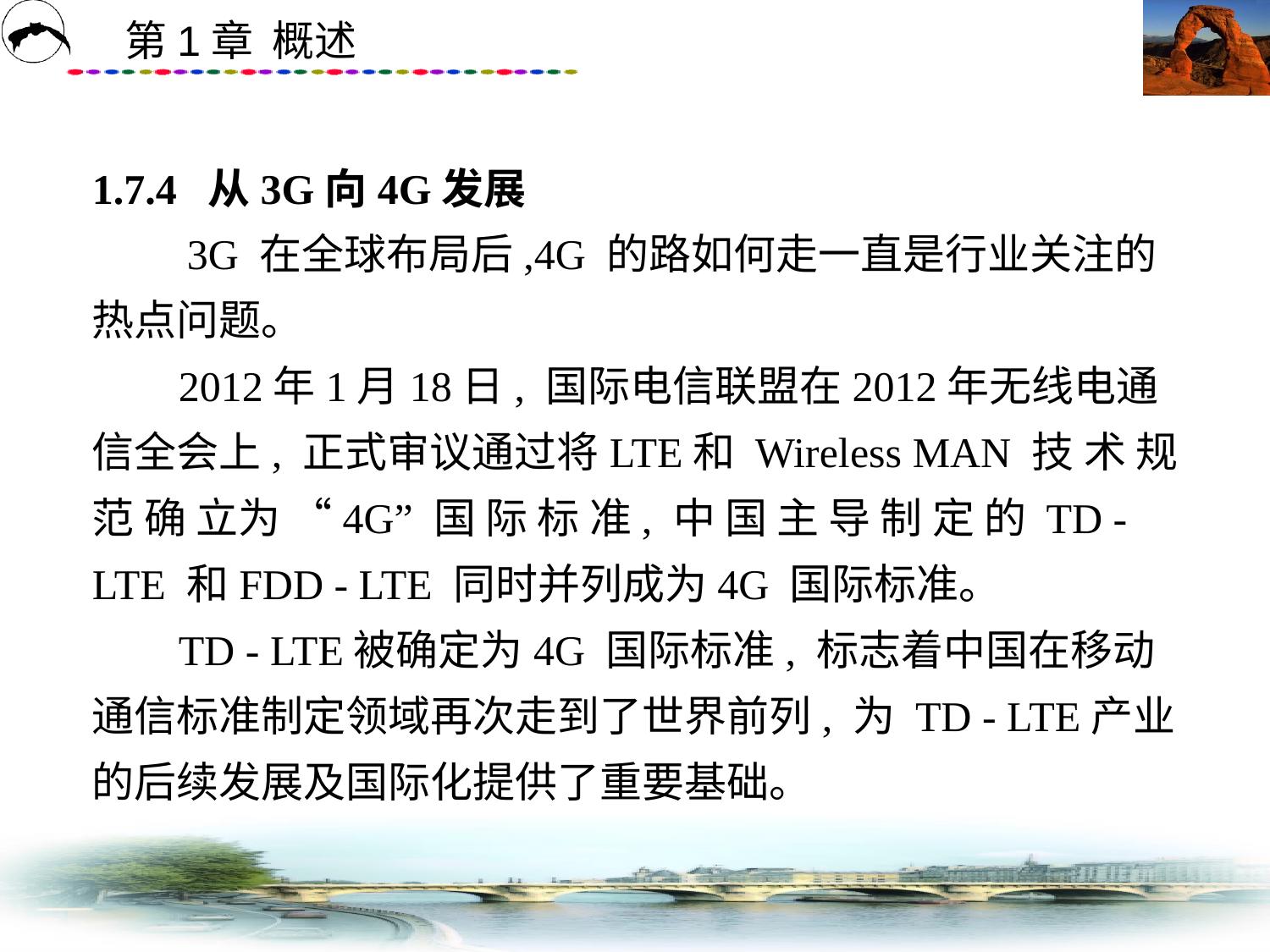

# 1.7.4  从3G向4G发展 　　3G 在全球布局后,4G 的路如何走一直是行业关注的热点问题。 2012年1月18日, 国际电信联盟在2012年无线电通信全会上, 正式审议通过将LTE和 Wireless MAN 技 术 规 范 确 立为 “4G” 国 际 标 准, 中 国 主 导 制 定 的 TD - LTE 和FDD - LTE 同时并列成为4G 国际标准。 TD - LTE被确定为4G 国际标准, 标志着中国在移动通信标准制定领域再次走到了世界前列, 为 TD - LTE产业的后续发展及国际化提供了重要基础。